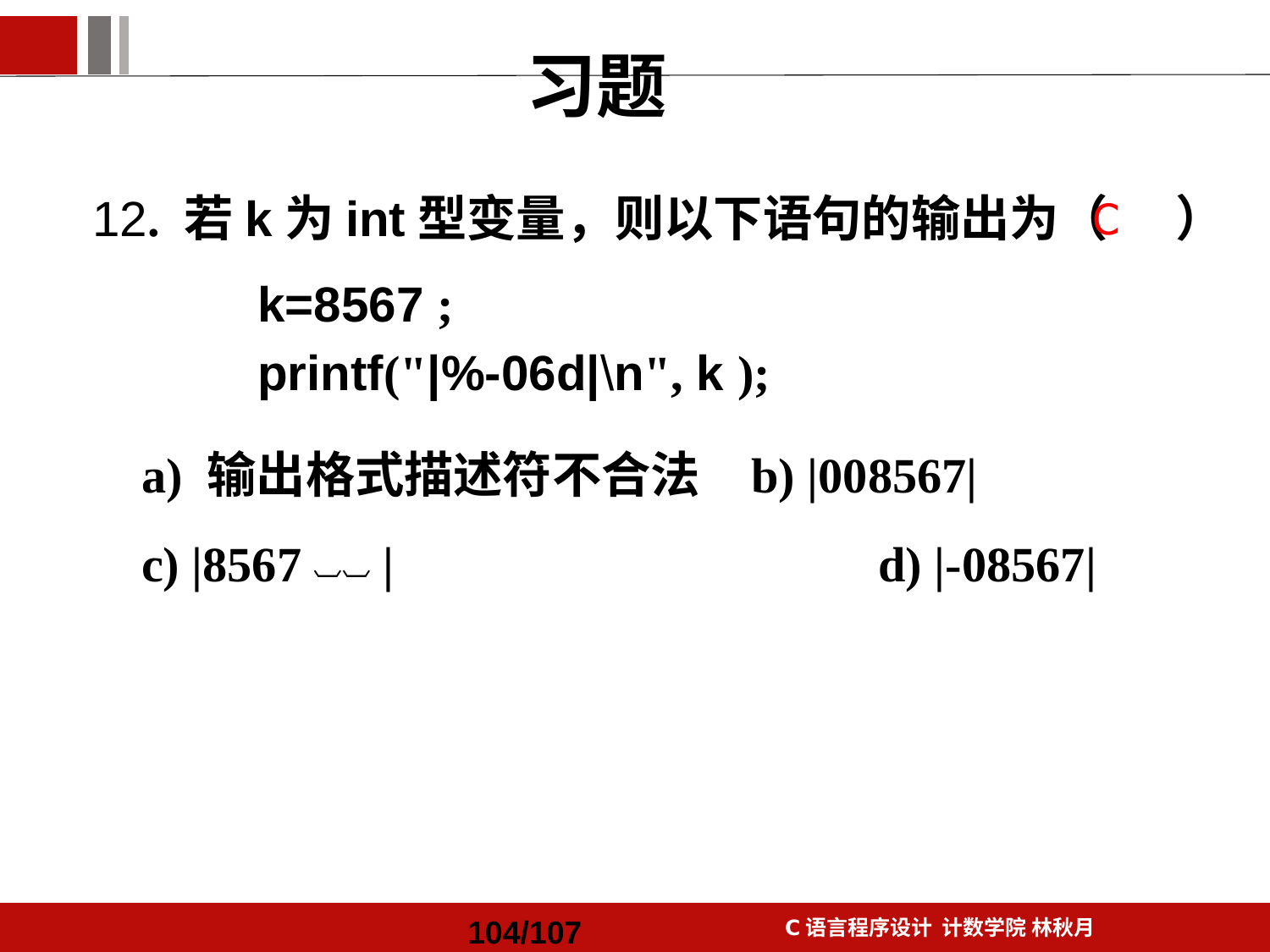

# 习题
C
12. 若k为int型变量，则以下语句的输出为（      ）
            k=8567 ;
            printf("|%-06d|\n", k );
    a) 输出格式描述符不合法    	b) |008567|
    c) |8567︺︺|                    		d) |-08567|